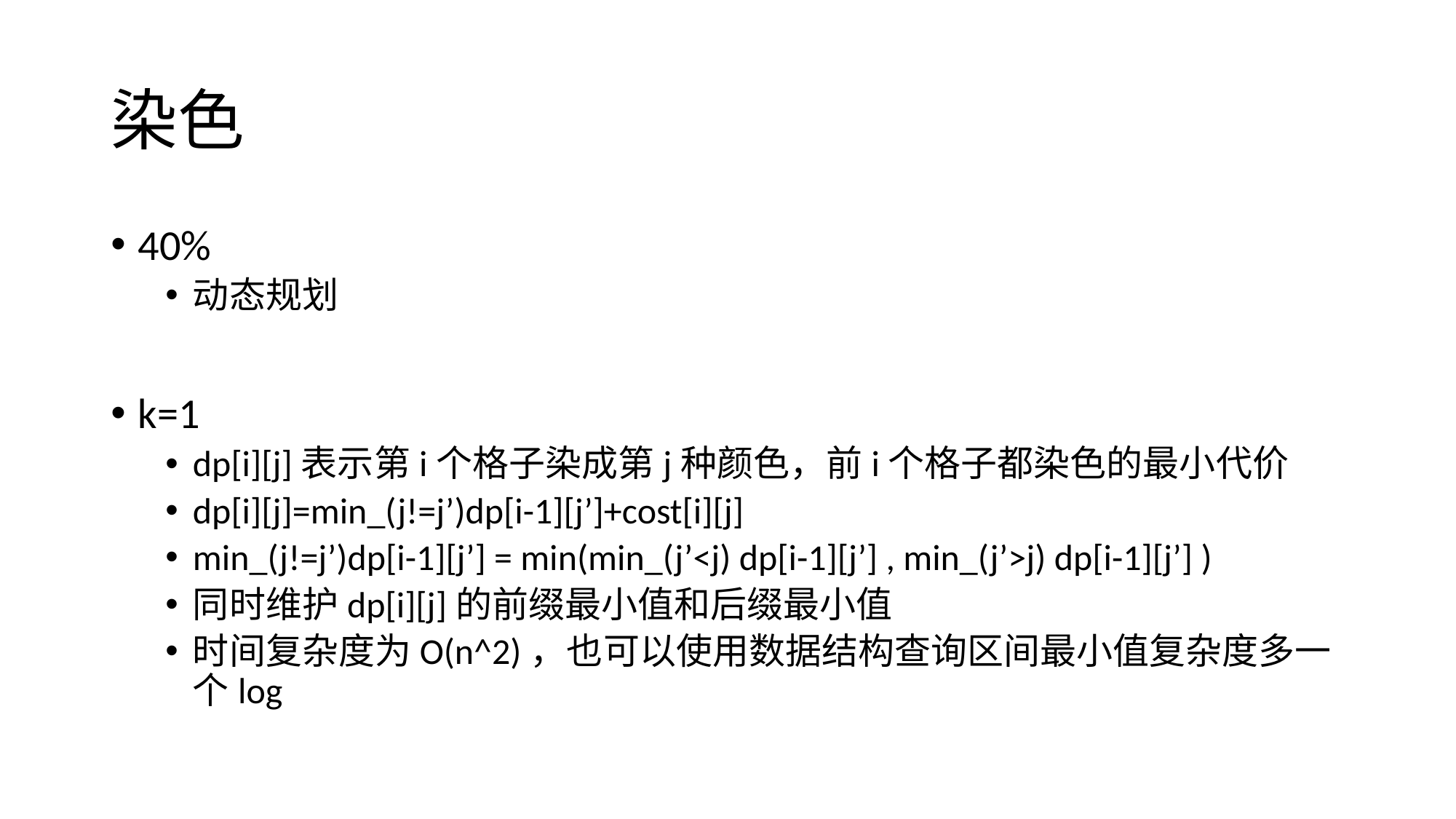

# 染色
40%
动态规划

k=1
dp[i][j]表示第i个格子染成第j种颜色，前i个格子都染色的最小代价
dp[i][j]=min_(j!=j’)dp[i-1][j’]+cost[i][j]
min_(j!=j’)dp[i-1][j’] = min(min_(j’<j) dp[i-1][j’] , min_(j’>j) dp[i-1][j’] )
同时维护dp[i][j]的前缀最小值和后缀最小值
时间复杂度为O(n^2)，也可以使用数据结构查询区间最小值复杂度多一个log